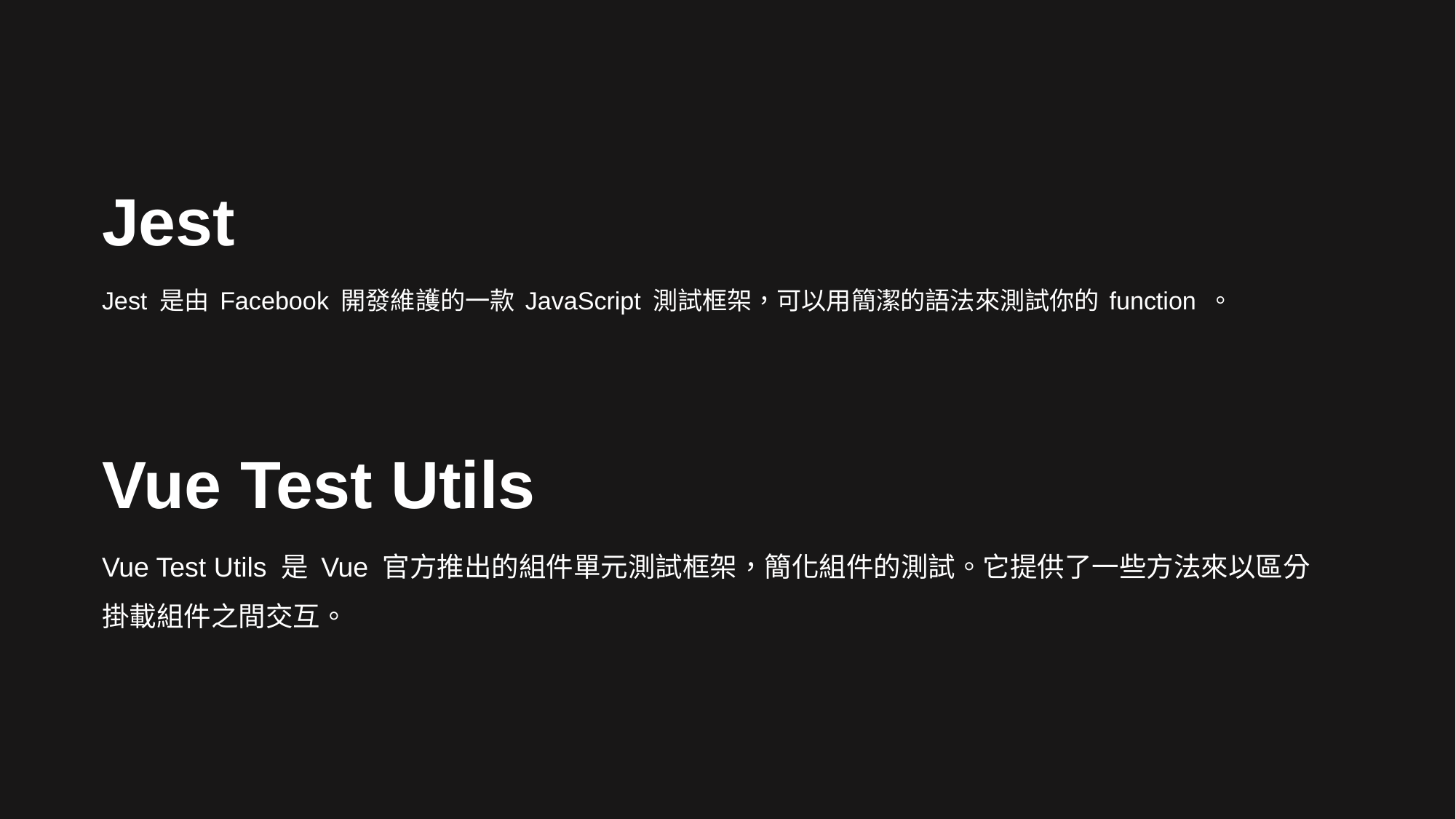

# Jest
Jest 是由 Facebook 開發維護的一款 JavaScript 測試框架，可以用簡潔的語法來測試你的 function 。
Vue Test Utils
Vue Test Utils 是 Vue 官方推出的組件單元測試框架，簡化組件的測試。它提供了一些方法來以區分掛載組件之間交互。